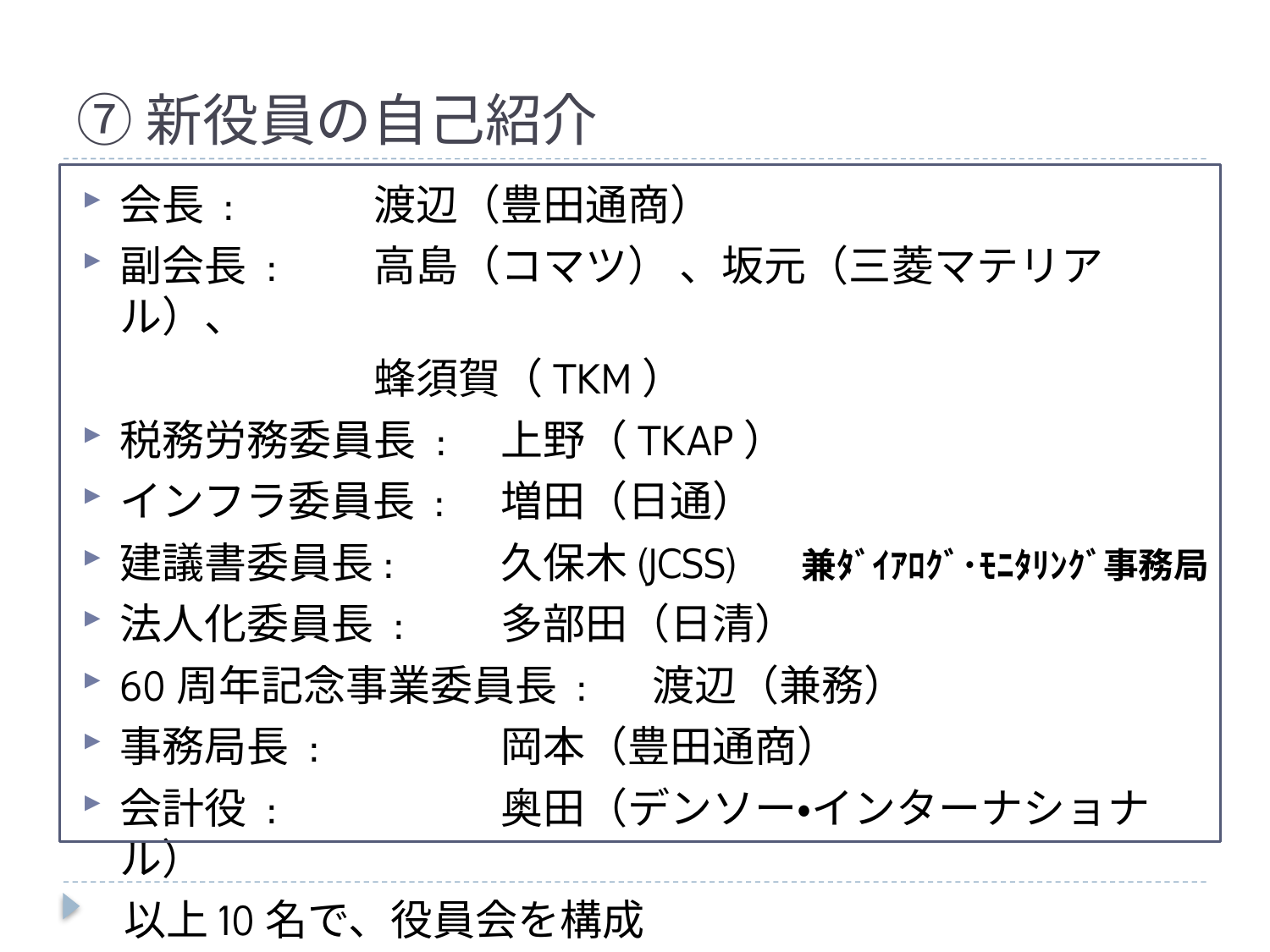

⑦新役員の自己紹介

会長 : 	渡辺（豊田通商）
副会長 :	高島（コマツ） 、坂元（三菱マテリアル）、
			蜂須賀（TKM）
税務労務委員長 :	上野（TKAP）
インフラ委員長 : 	増田（日通）
建議書委員長: 	久保木(JCSS) 　兼ﾀﾞｲｱﾛｸﾞ･ﾓﾆﾀﾘﾝｸﾞ事務局
法人化委員長 : 	多部田（日清）
60周年記念事業委員長 : 　渡辺（兼務）
事務局長 : 		岡本（豊田通商）
会計役 : 		奥田（デンソー・インターナショナル）
　以上10名で、役員会を構成
会計監査：		島村（デロイト）